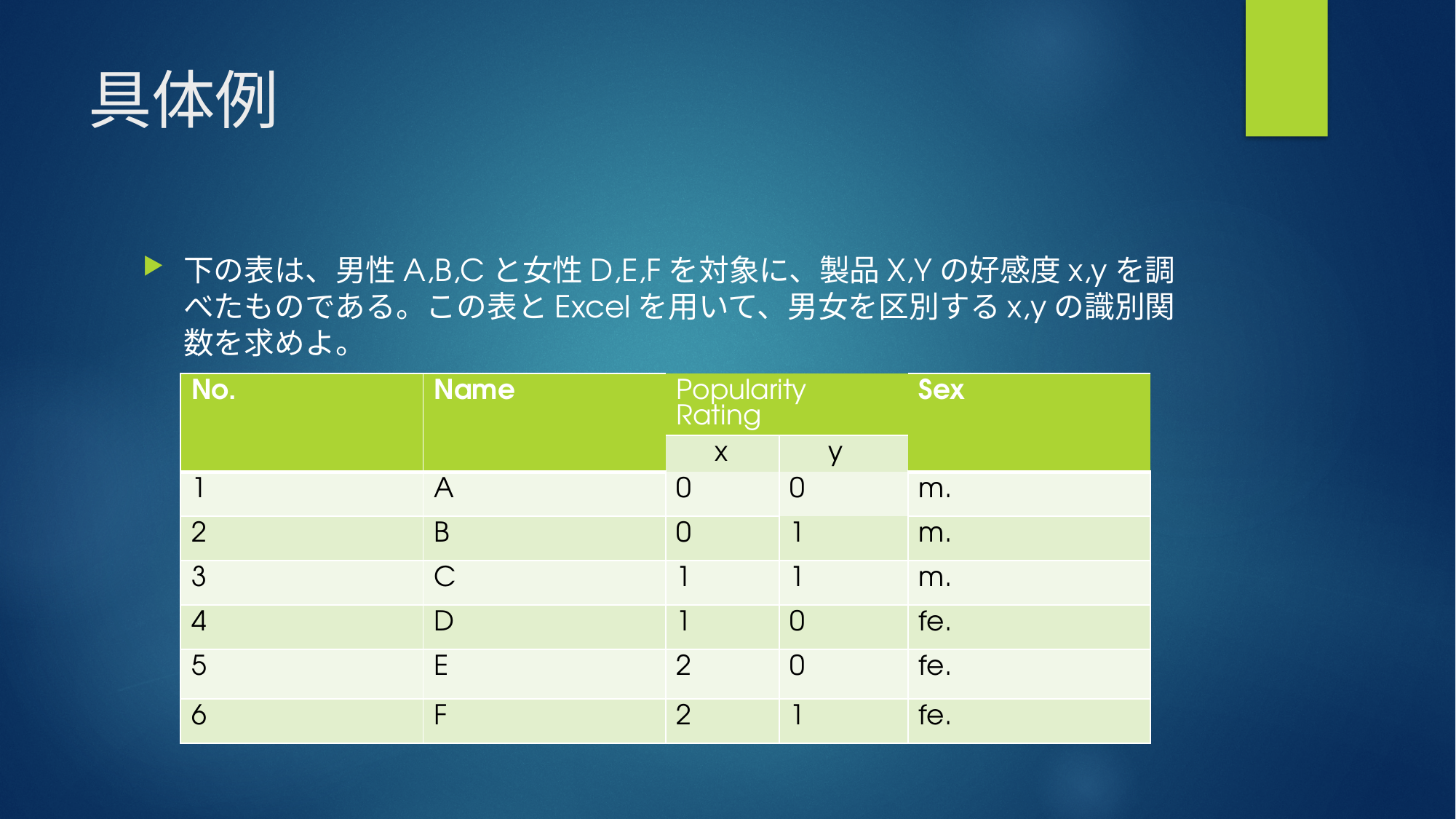

# 具体例
下の表は、男性A,B,Cと女性D,E,Fを対象に、製品X,Yの好感度x,yを調べたものである。この表とExcelを用いて、男女を区別するx,yの識別関数を求めよ。

| No. | Name | Popularity Rating |  | Sex |
| --- | --- | --- | --- | --- |
|  |  | x | y |  |
| 1 | A | 0 | 0 | m. |
| 2 | B | 0 | 1 | m. |
| 3 | C | 1 | 1 | m. |
| 4 | D | 1 | 0 | fe. |
| 5 | E | 2 | 0 | fe. |
| 6 | F | 2 | 1 | fe. |